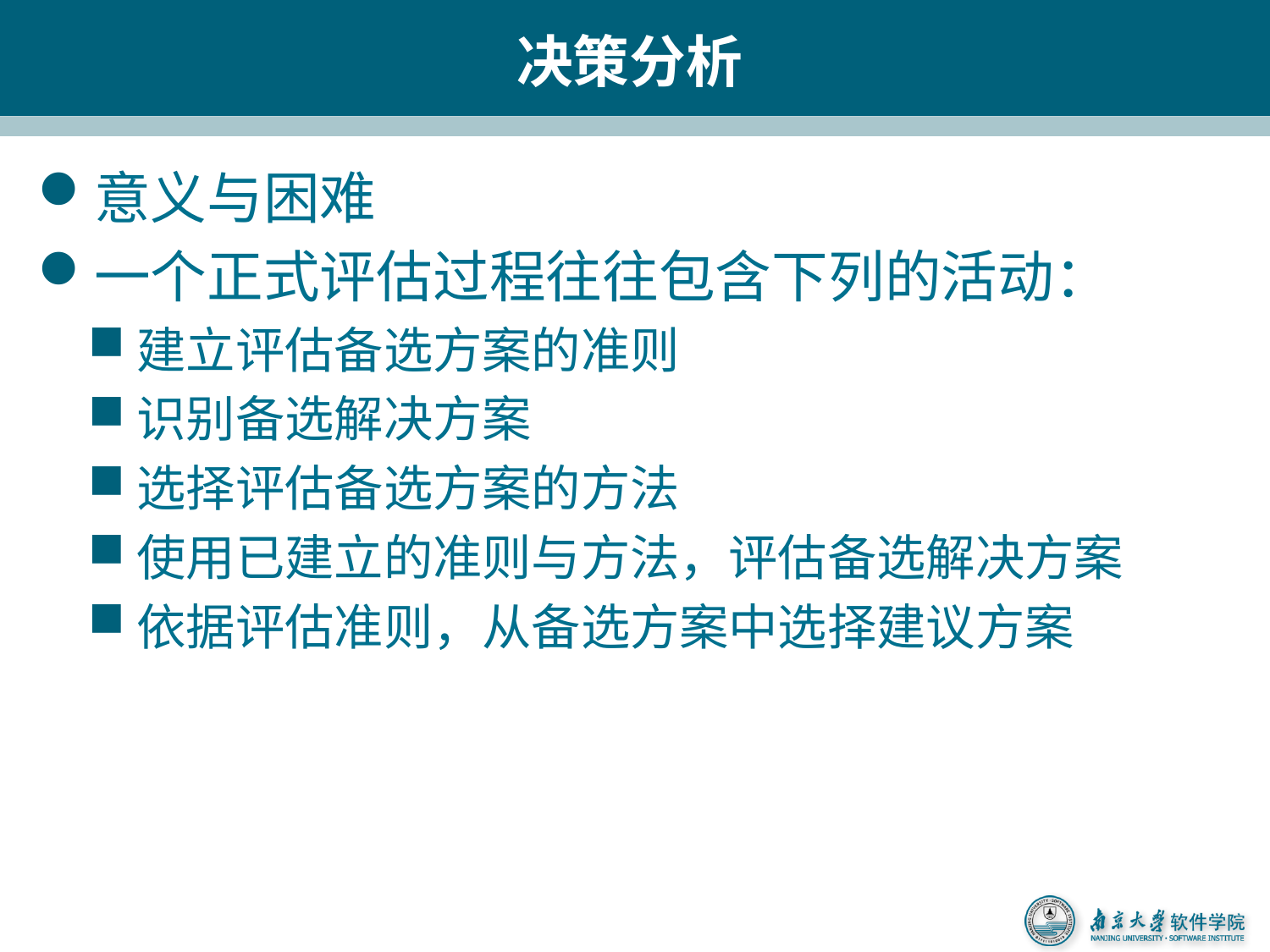

# 决策分析
意义与困难
一个正式评估过程往往包含下列的活动：
建立评估备选方案的准则
识别备选解决方案
选择评估备选方案的方法
使用已建立的准则与方法，评估备选解决方案
依据评估准则，从备选方案中选择建议方案